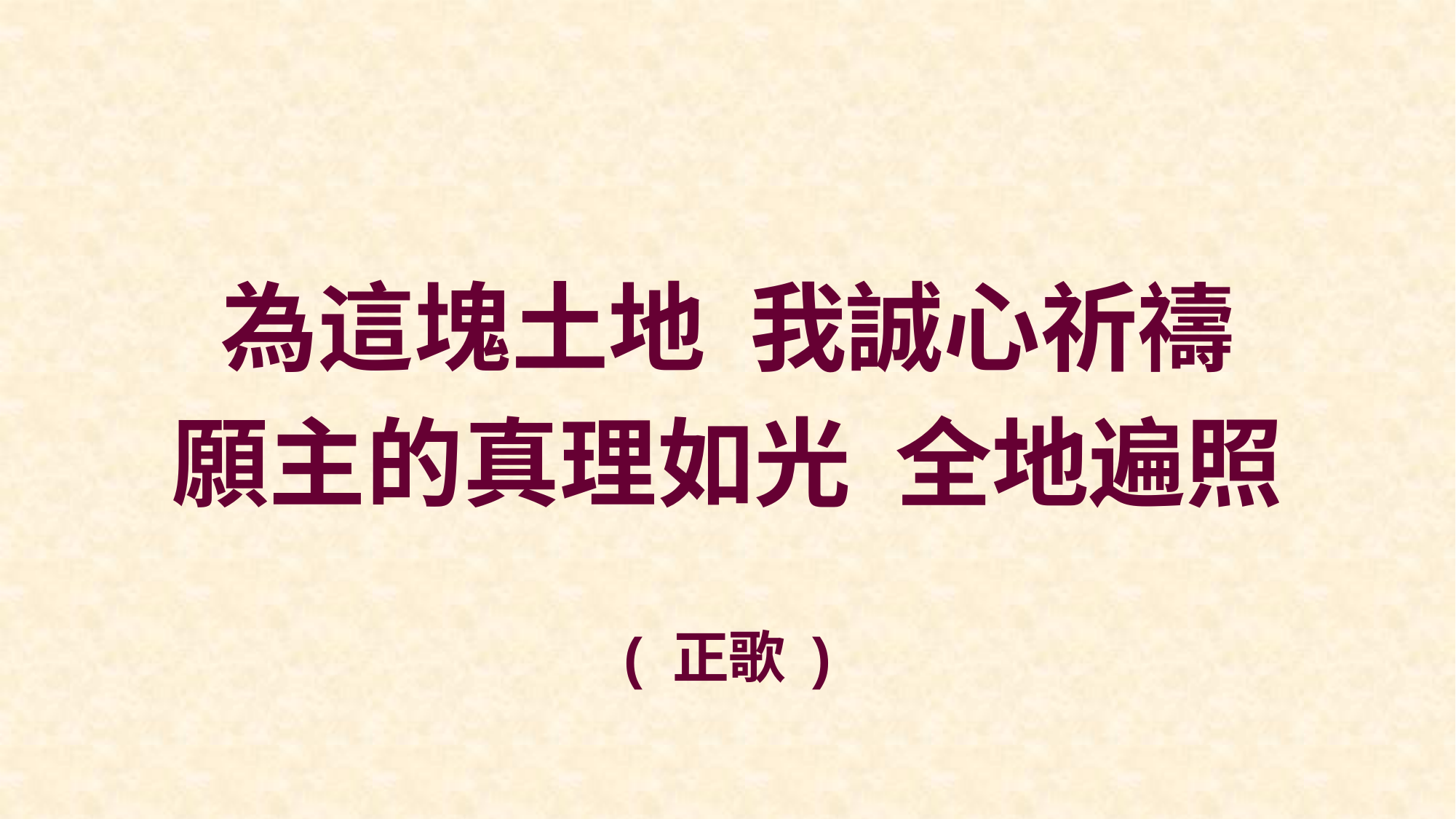

為這塊土地  我誠心祈禱
願主的真理如光  全地遍照
( 正歌 )